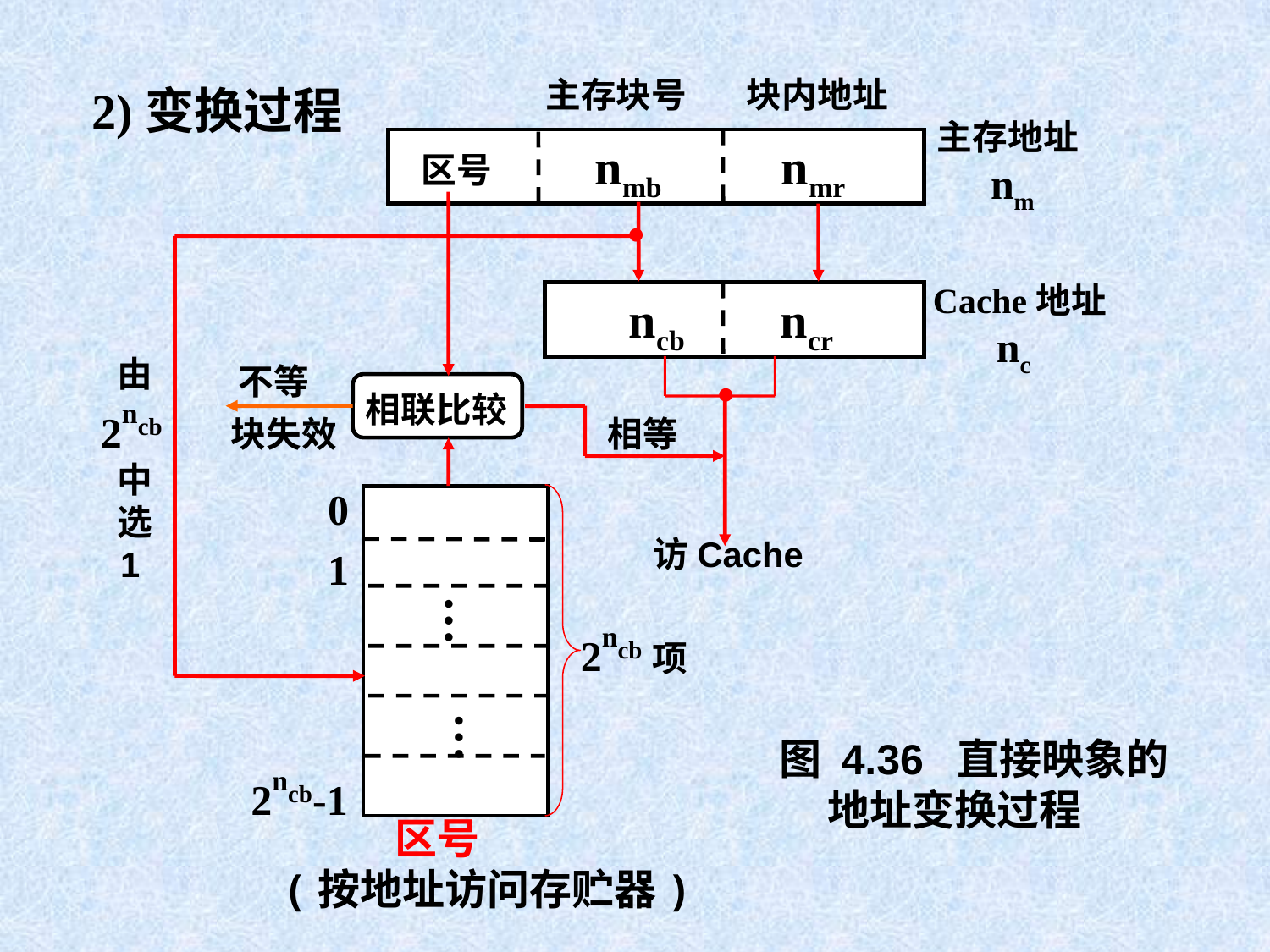

2)变换过程

主存块号
块内地址
主存地址
      nm

nmb

nmr

区号

•

Cache地址
      nc

    ncb

ncr
 由
2ncb
 中
 选
  1
不等

•

相联比较

 块失效

相等

0

访Cache
1

…

2ncb项

…
图 4.36  直接映象的
    地址变换过程
2ncb-1

             区号
(按地址访问存贮器)